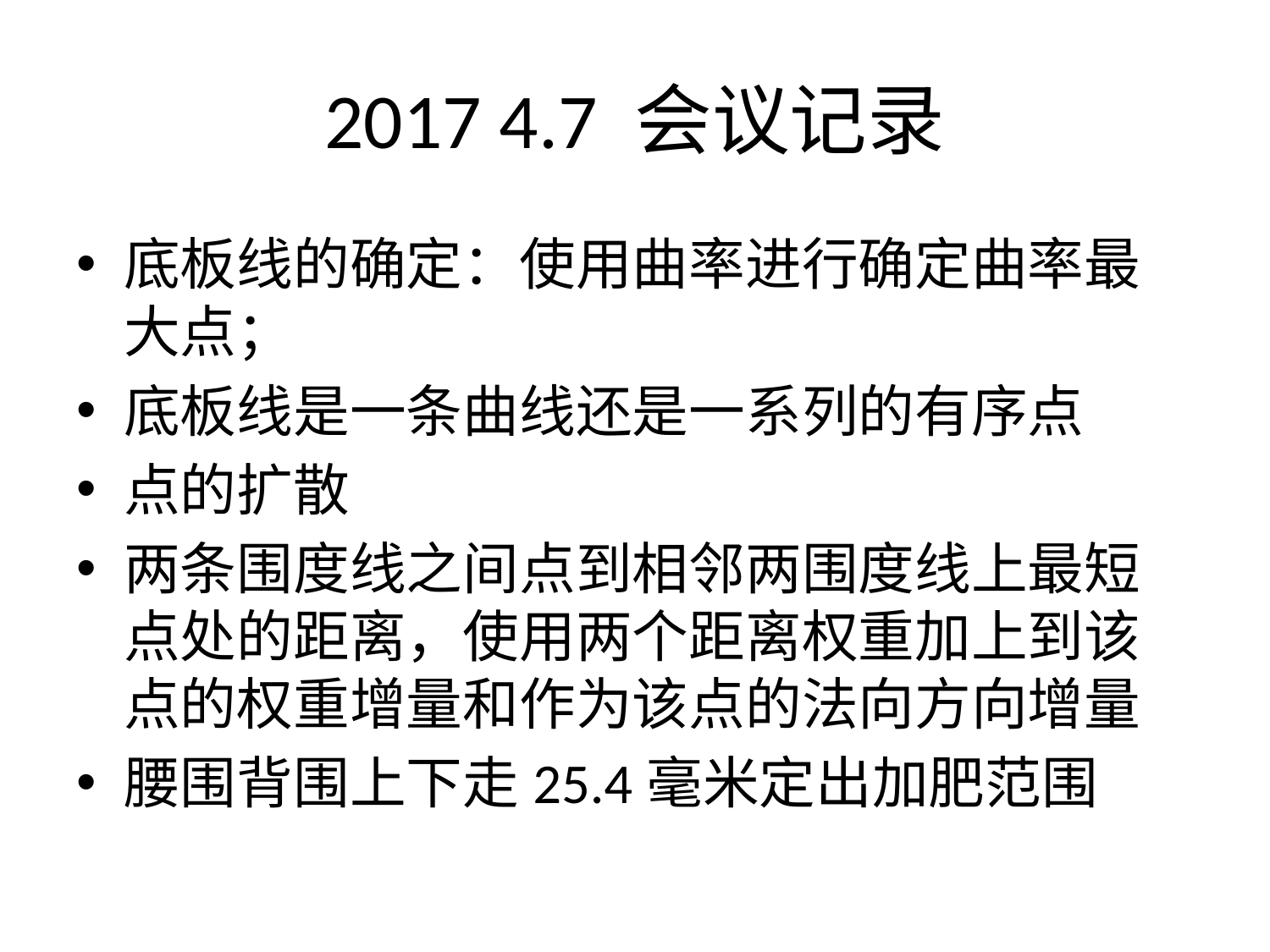

# 2017 4.7 会议记录
底板线的确定：使用曲率进行确定曲率最大点；
底板线是一条曲线还是一系列的有序点
点的扩散
两条围度线之间点到相邻两围度线上最短点处的距离，使用两个距离权重加上到该点的权重增量和作为该点的法向方向增量
腰围背围上下走25.4毫米定出加肥范围